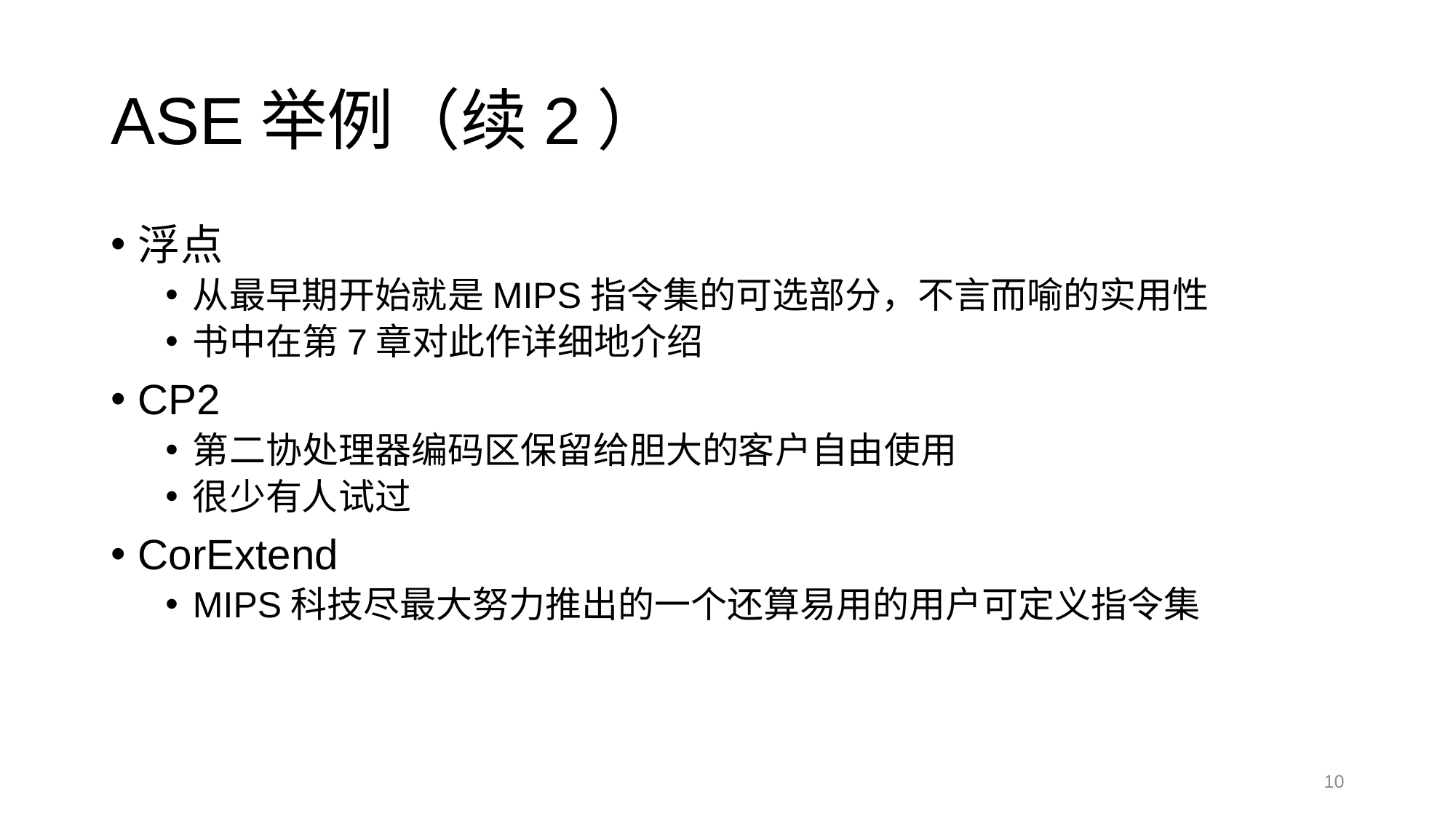

# ASE举例（续2）
浮点
从最早期开始就是MIPS指令集的可选部分，不言而喻的实用性
书中在第7章对此作详细地介绍
CP2
第二协处理器编码区保留给胆大的客户自由使用
很少有人试过
CorExtend
MIPS科技尽最大努力推出的一个还算易用的用户可定义指令集

10